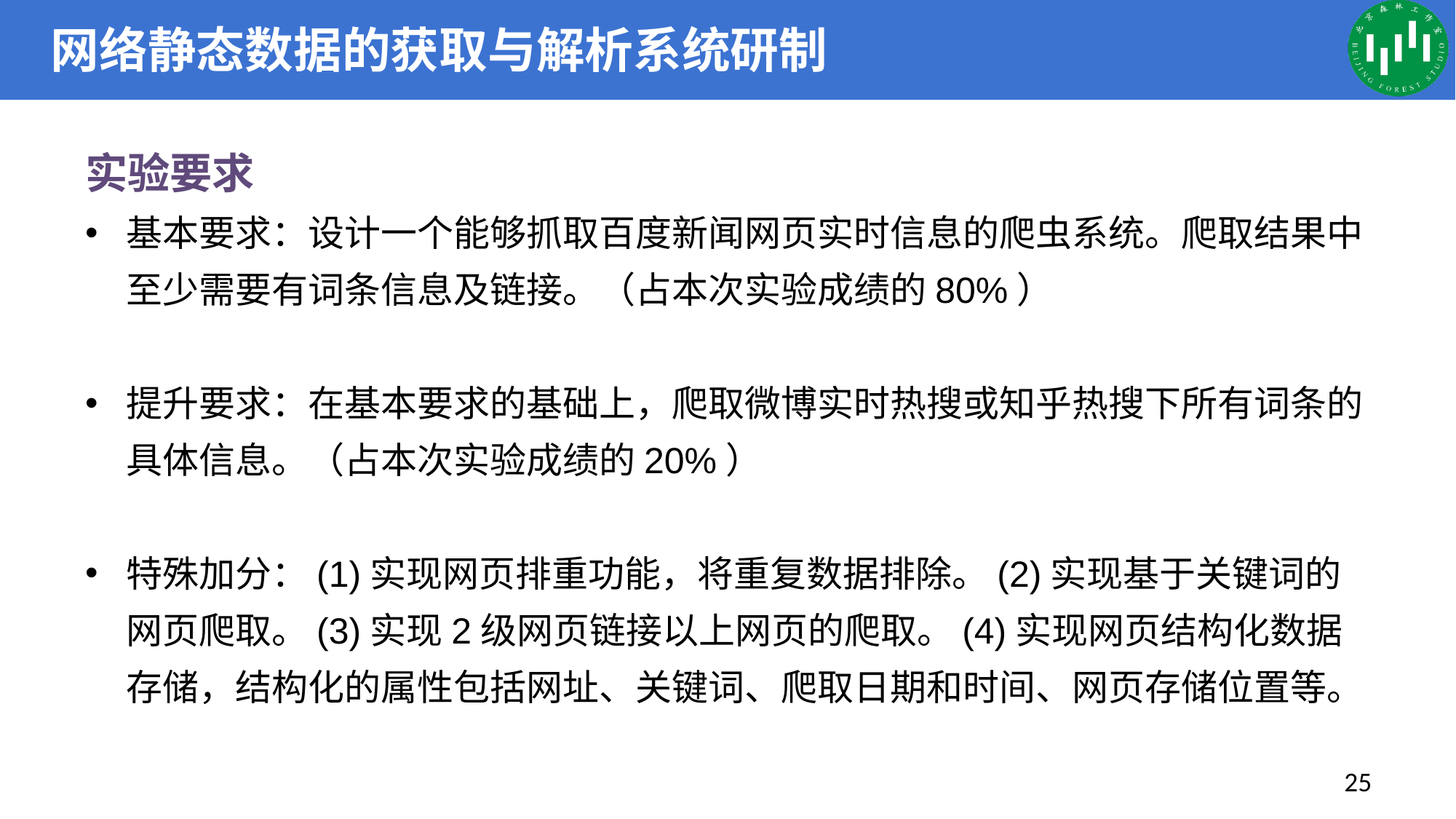

# 网络静态数据的获取与解析系统研制
实验要求
基本要求：设计一个能够抓取百度新闻网页实时信息的爬虫系统。爬取结果中至少需要有词条信息及链接。（占本次实验成绩的80%）

提升要求：在基本要求的基础上，爬取微博实时热搜或知乎热搜下所有词条的具体信息。（占本次实验成绩的20%）

特殊加分：(1)实现网页排重功能，将重复数据排除。(2)实现基于关键词的网页爬取。(3)实现2级网页链接以上网页的爬取。(4)实现网页结构化数据存储，结构化的属性包括网址、关键词、爬取日期和时间、网页存储位置等。

25